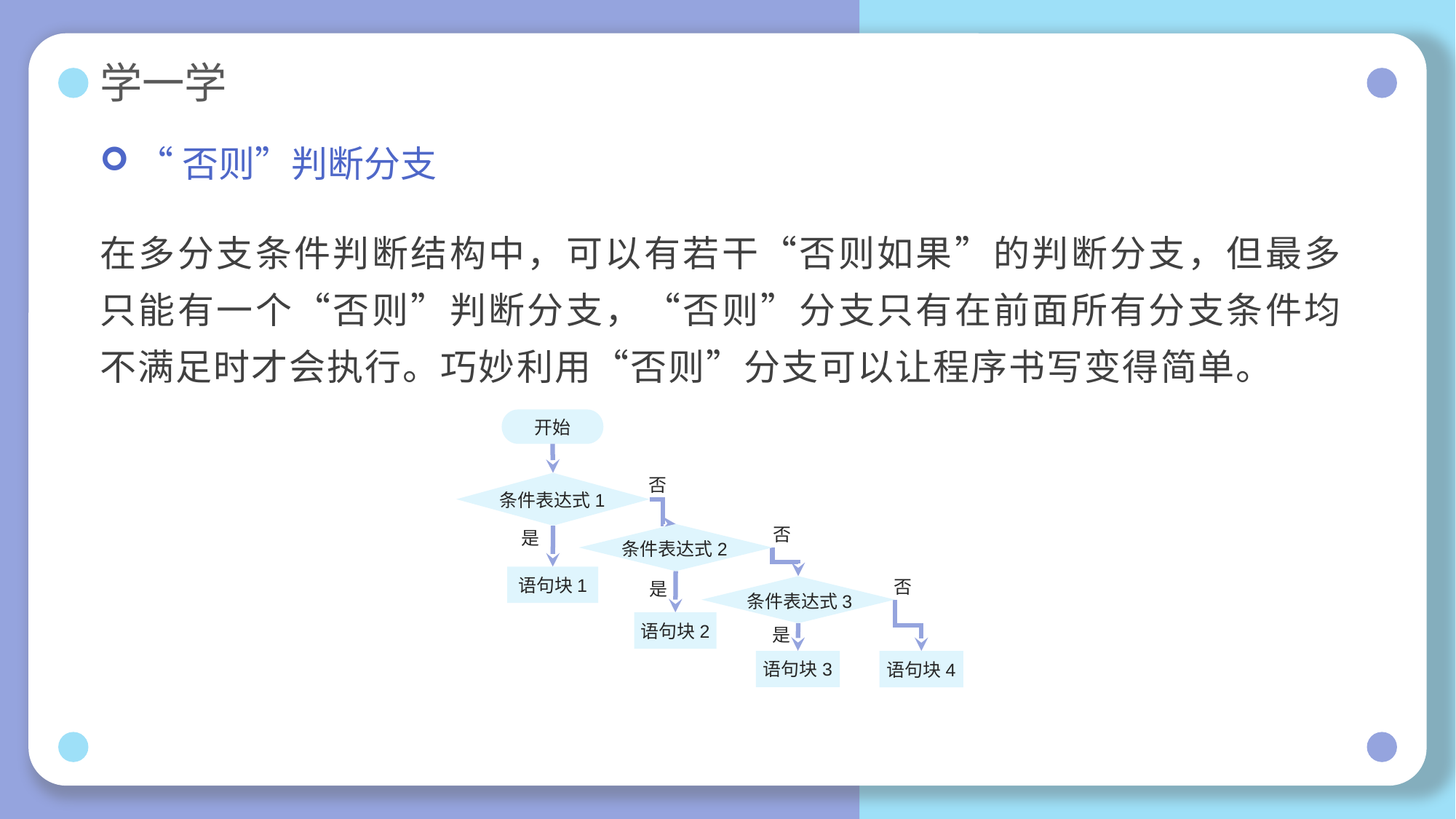

# 学一学
 “否则”判断分支
在多分支条件判断结构中，可以有若干“否则如果”的判断分支，但最多只能有一个“否则”判断分支，“否则”分支只有在前面所有分支条件均不满足时才会执行。巧妙利用“否则”分支可以让程序书写变得简单。
开始
否

条件表达式1
是
语句块1
否

条件表达式2
是
语句块2
否

条件表达式3
是
语句块3
语句块4